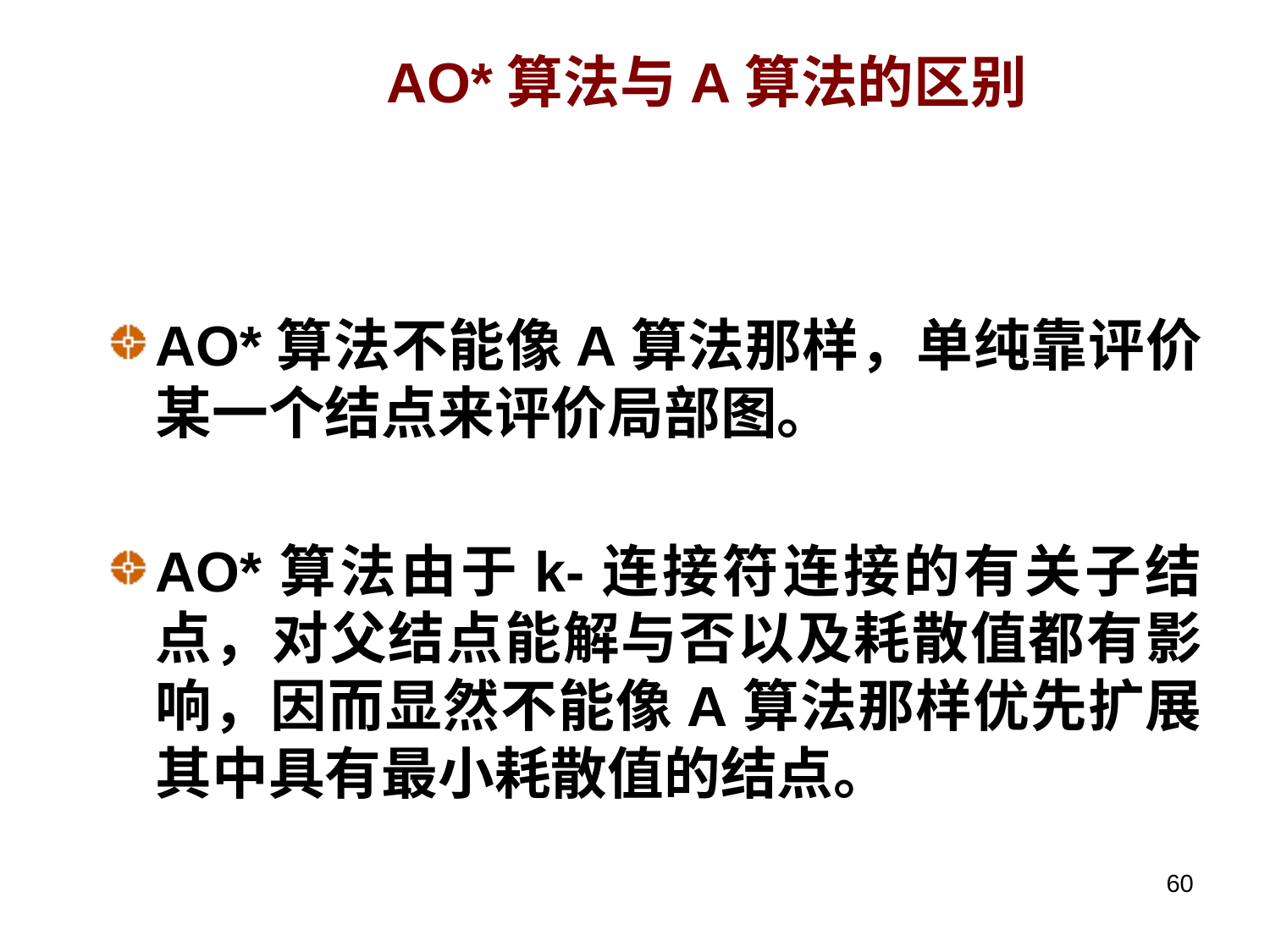

# AO*算法与A算法的区别

AO*算法不能像A算法那样，单纯靠评价某一个结点来评价局部图。

AO*算法由于k-连接符连接的有关子结点，对父结点能解与否以及耗散值都有影响，因而显然不能像A算法那样优先扩展其中具有最小耗散值的结点。

60